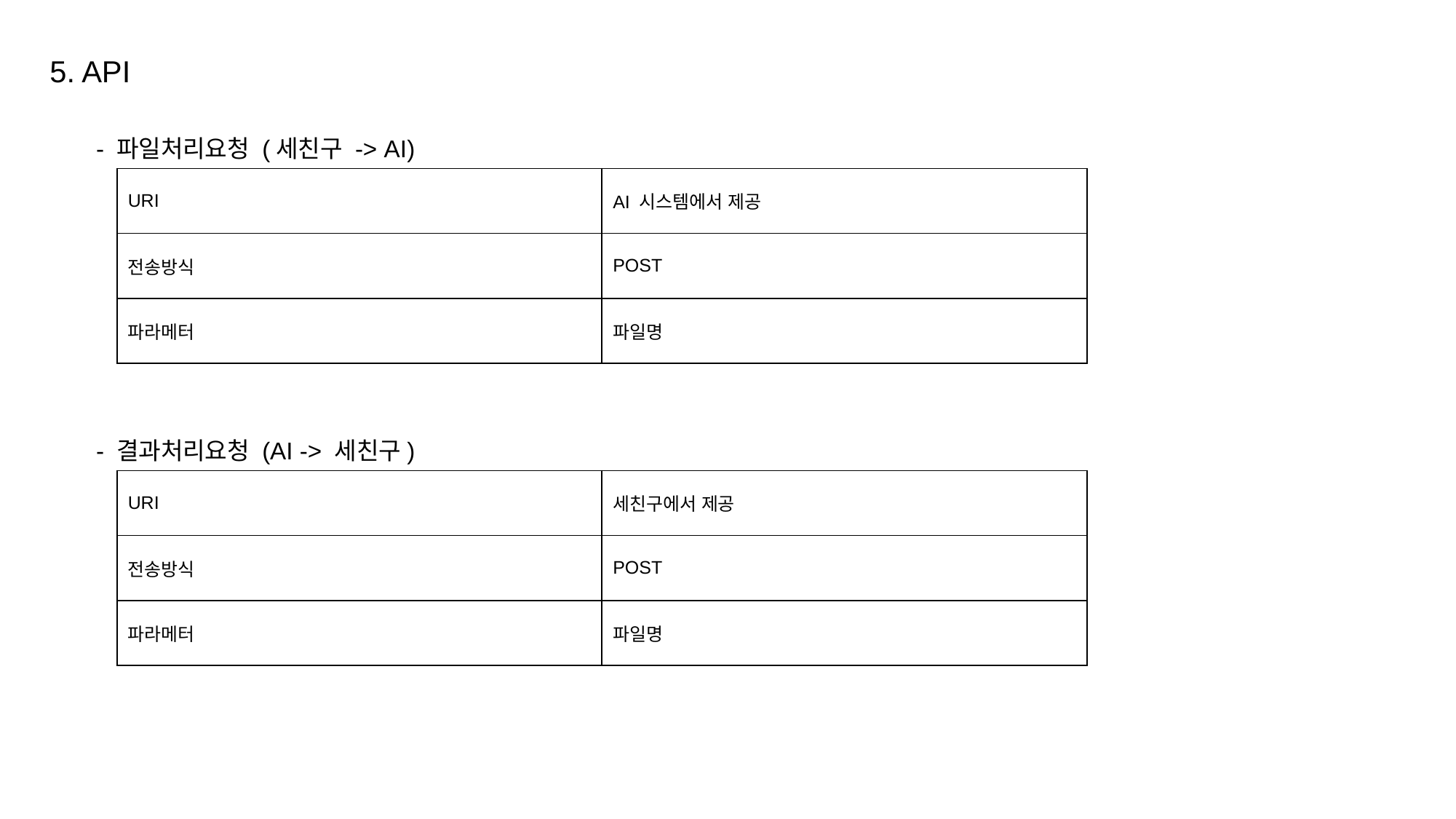

5. API
- 파일처리요청 (세친구 -> AI)
| URI | AI 시스템에서 제공 |
| --- | --- |
| 전송방식 | POST |
| 파라메터 | 파일명 |
- 결과처리요청 (AI -> 세친구)
| URI | 세친구에서 제공 |
| --- | --- |
| 전송방식 | POST |
| 파라메터 | 파일명 |